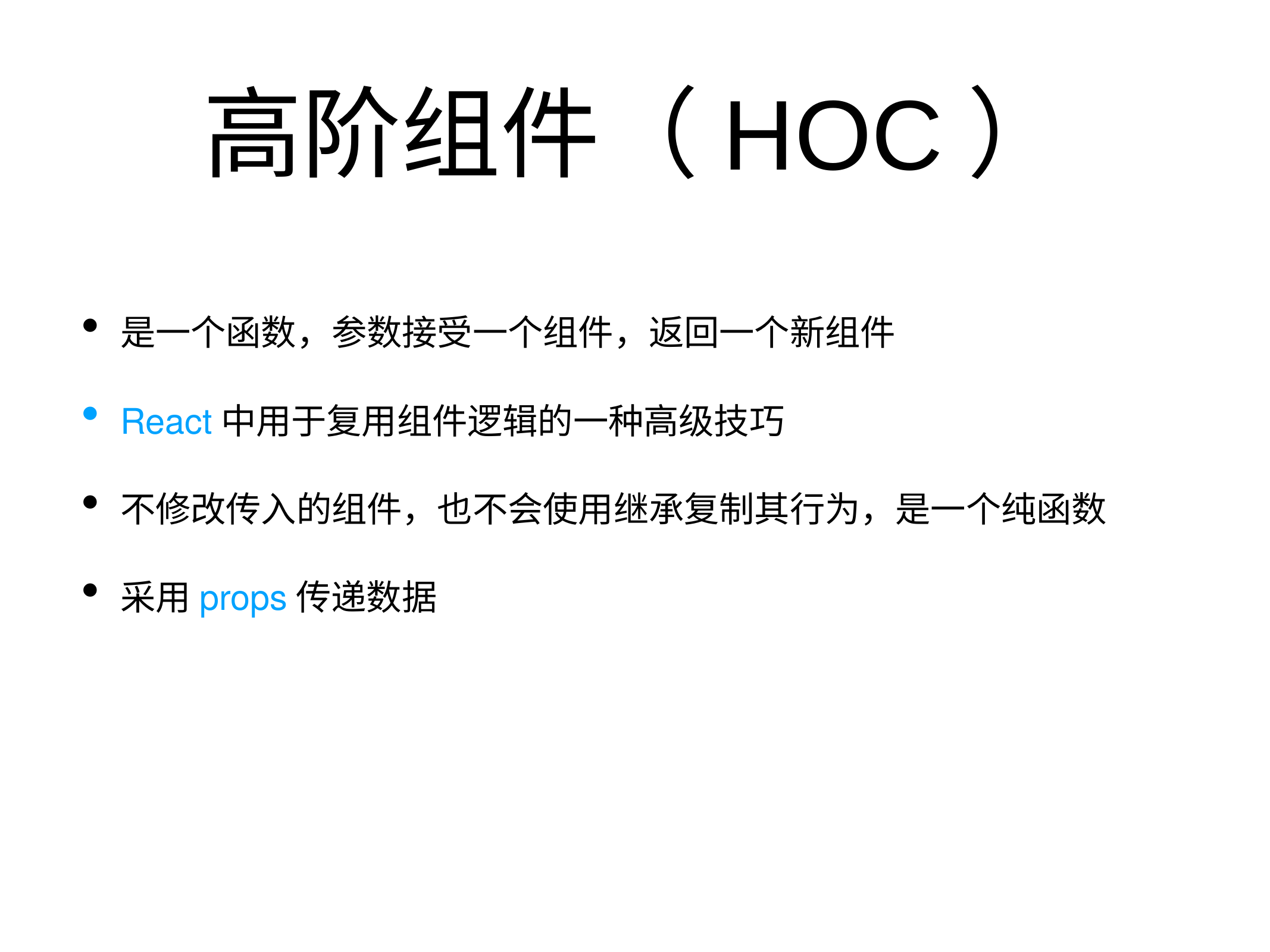

# 高阶组件（HOC）
是一个函数，参数接受一个组件，返回一个新组件
React中用于复用组件逻辑的一种高级技巧
不修改传入的组件，也不会使用继承复制其行为，是一个纯函数
采用props传递数据